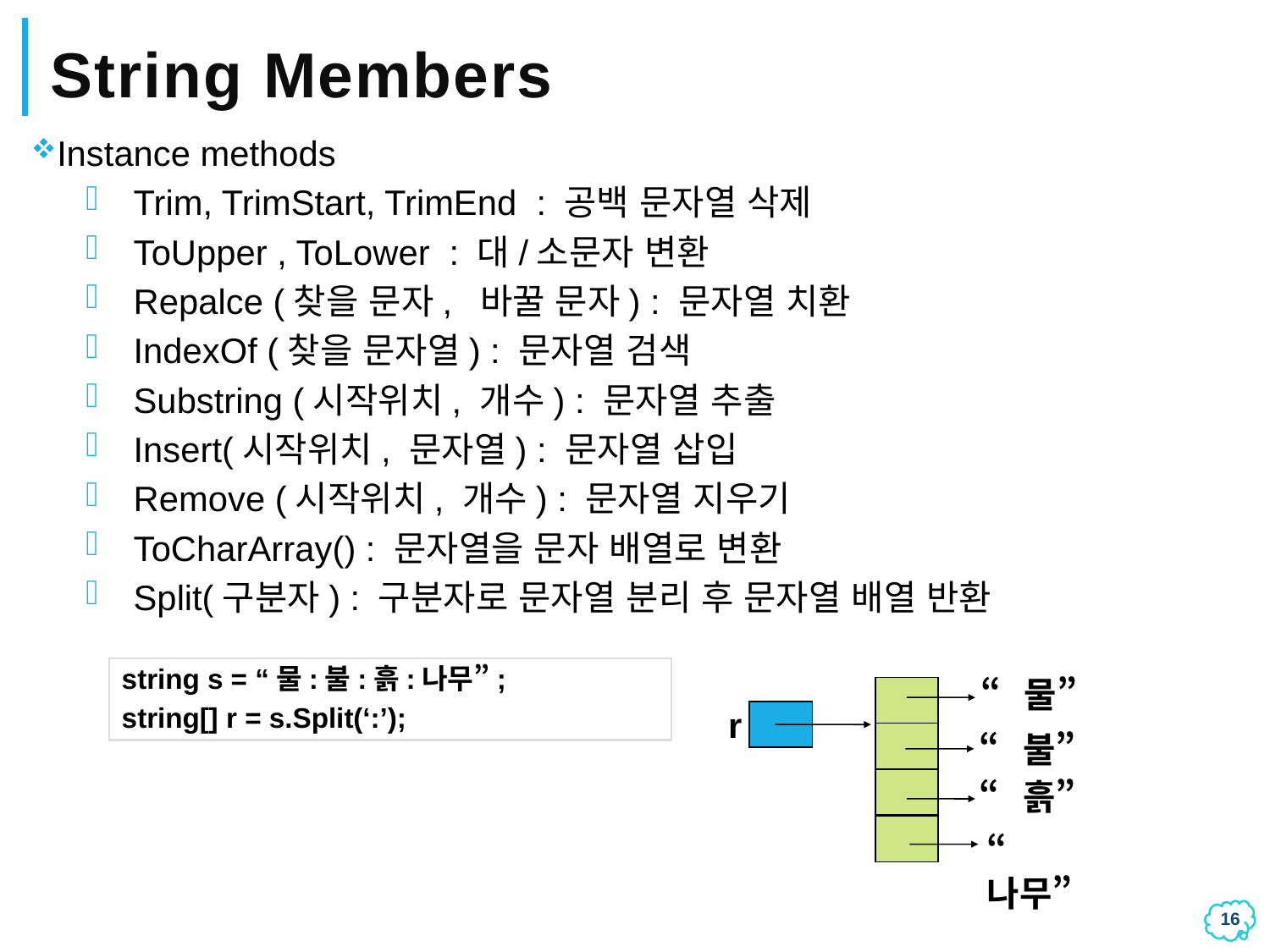

# String Members
Instance methods
Trim, TrimStart, TrimEnd  : 공백 문자열 삭제
ToUpper , ToLower  : 대/소문자 변환
Repalce (찾을 문자,  바꿀 문자) : 문자열 치환
IndexOf (찾을 문자열) : 문자열 검색
Substring (시작위치, 개수) : 문자열 추출
Insert(시작위치, 문자열) : 문자열 삽입
Remove (시작위치, 개수) : 문자열 지우기
ToCharArray() : 문자열을 문자 배열로 변환
Split(구분자) : 구분자로 문자열 분리 후 문자열 배열 반환

string s = “물:불:흙:나무”;
string[] r = s.Split(‘:’);
“물”

r

“불”

“흙”

“나무”

16